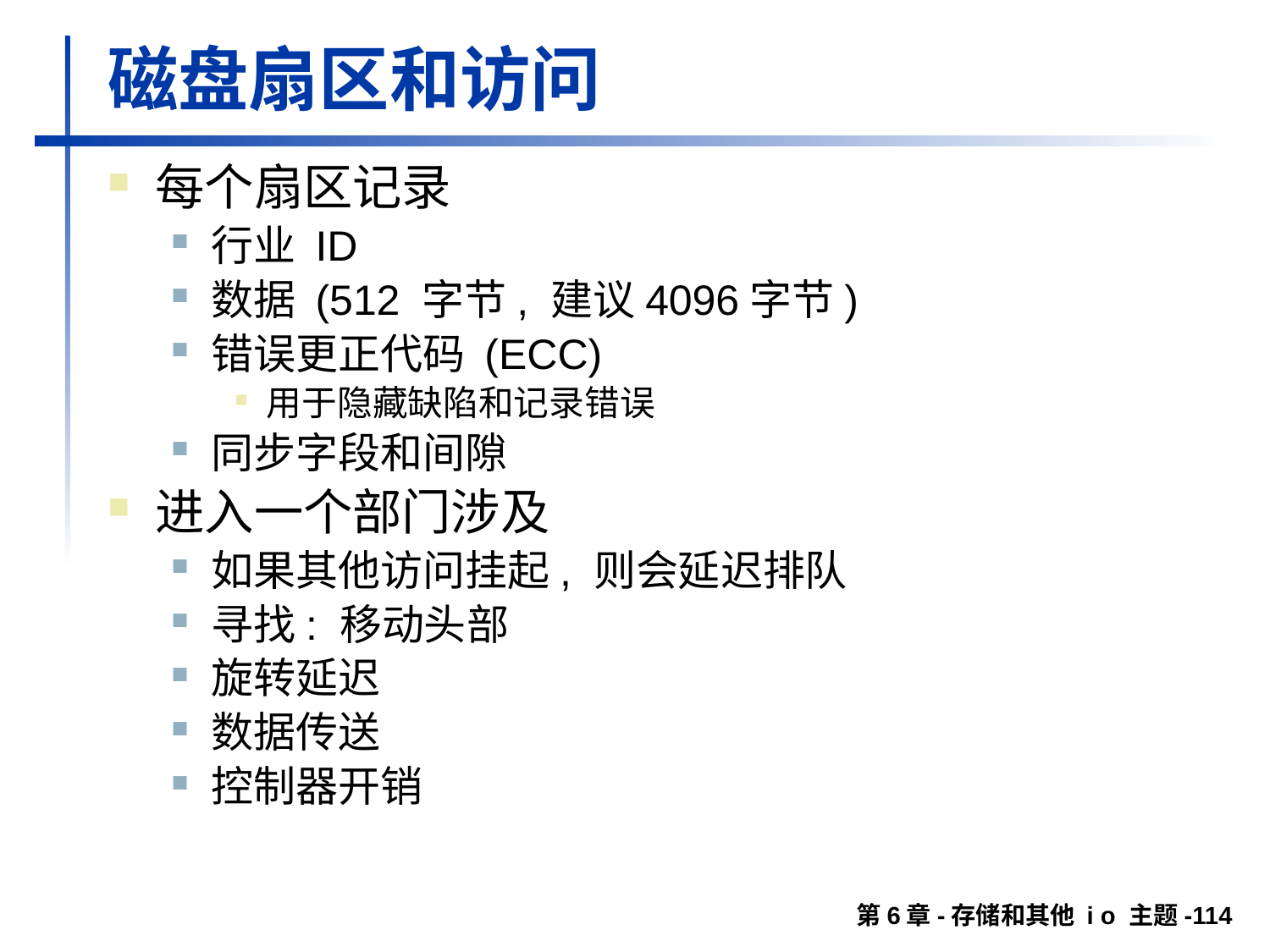

# 磁盘扇区和访问
每个扇区记录
行业 ID
数据 (512 字节, 建议4096字节)
错误更正代码 (ECC)
用于隐藏缺陷和记录错误
同步字段和间隙
进入一个部门涉及
如果其他访问挂起, 则会延迟排队
寻找: 移动头部
旋转延迟
数据传送
控制器开销
第6章-存储和其他 i o 主题-114